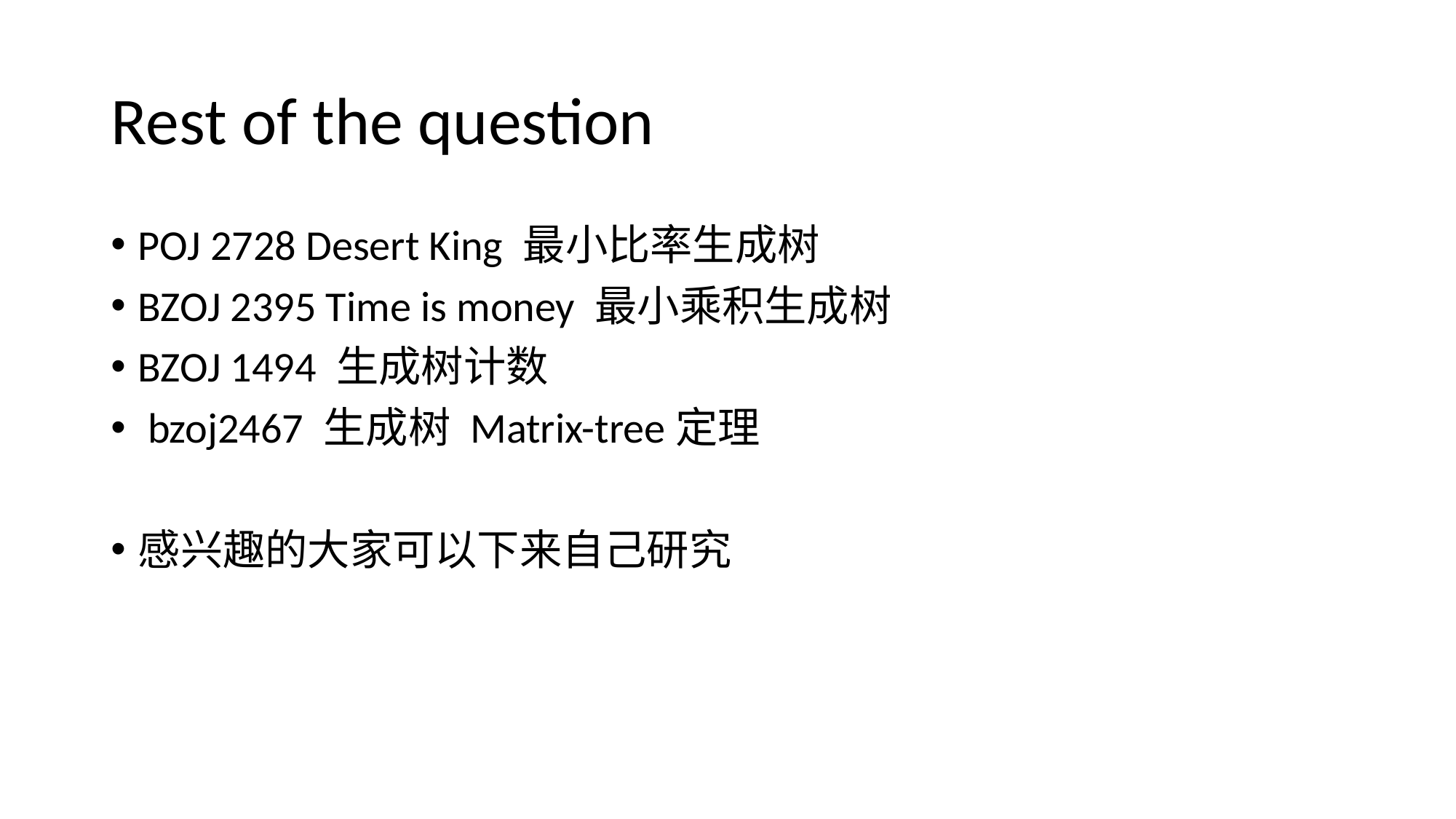

# Rest of the question
POJ 2728 Desert King 最小比率生成树
BZOJ 2395 Time is money 最小乘积生成树
BZOJ 1494 生成树计数
 bzoj2467 生成树 Matrix-tree定理

感兴趣的大家可以下来自己研究